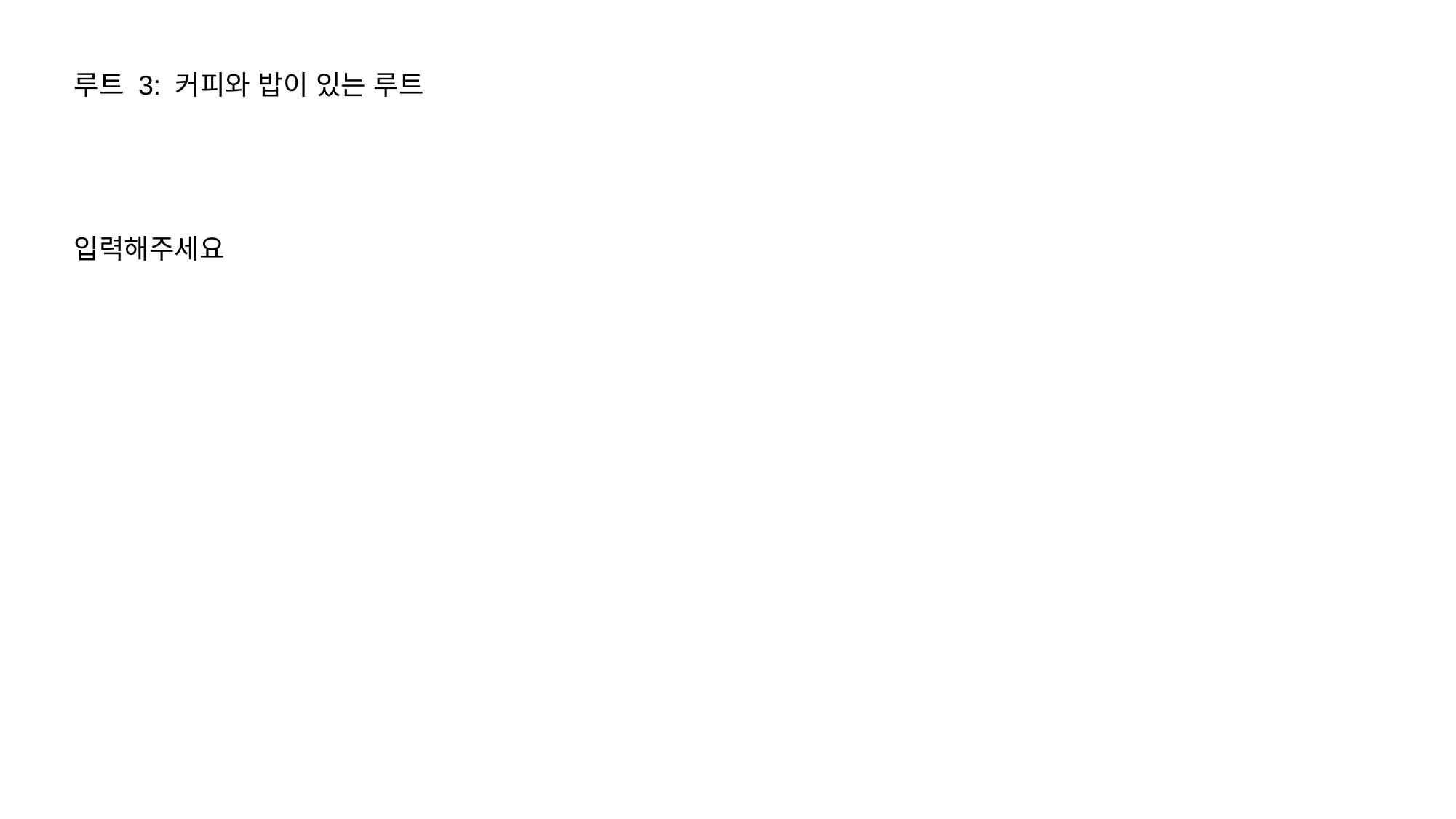

루트 3: 커피와 밥이 있는 루트

입력해주세요